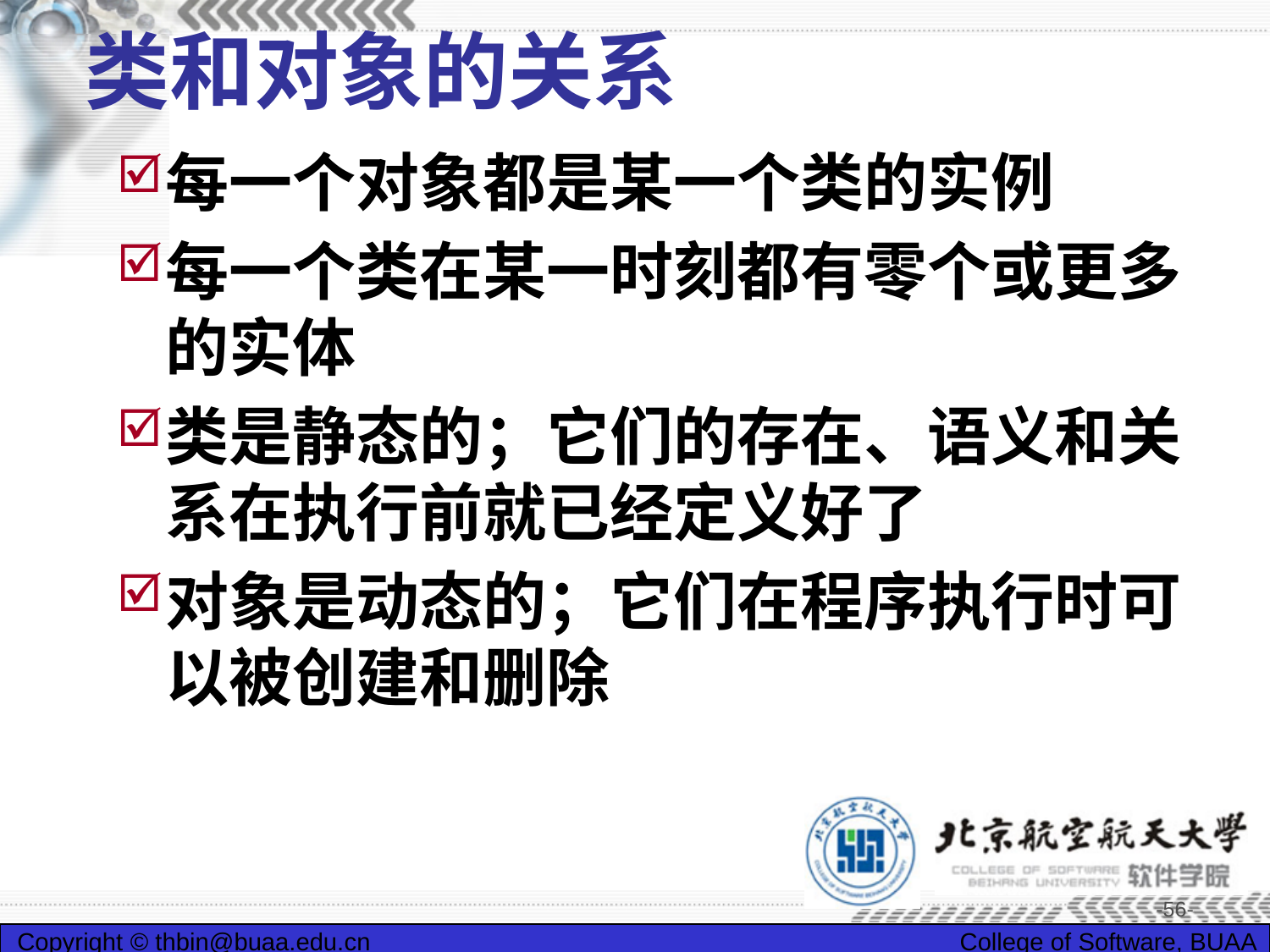

# 类和对象的关系
每一个对象都是某一个类的实例
每一个类在某一时刻都有零个或更多的实体
类是静态的；它们的存在、语义和关系在执行前就已经定义好了
对象是动态的；它们在程序执行时可以被创建和删除
-56-